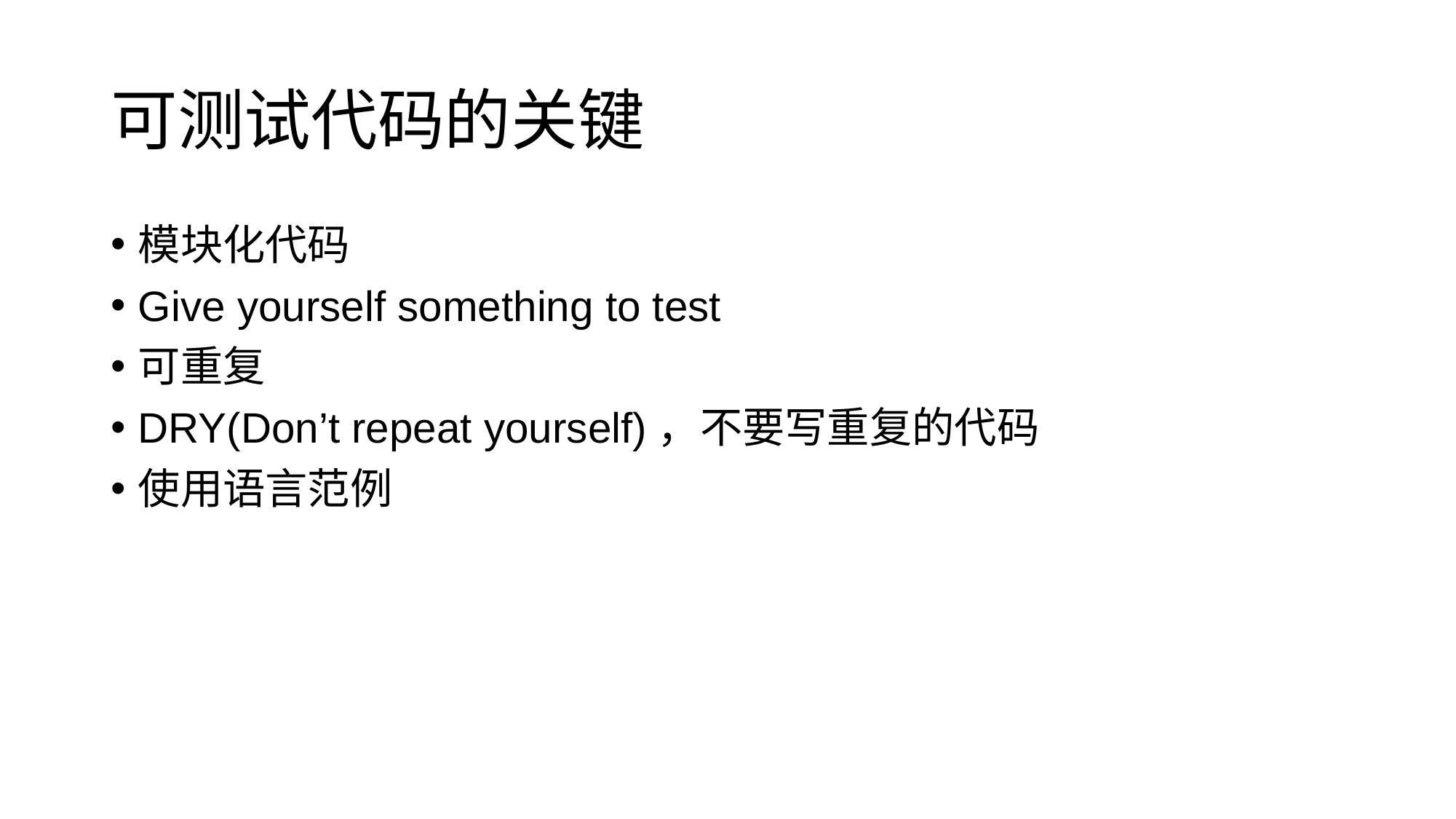

# 可测试代码的关键
模块化代码
Give yourself something to test
可重复
DRY(Don’t repeat yourself)，不要写重复的代码
使用语言范例